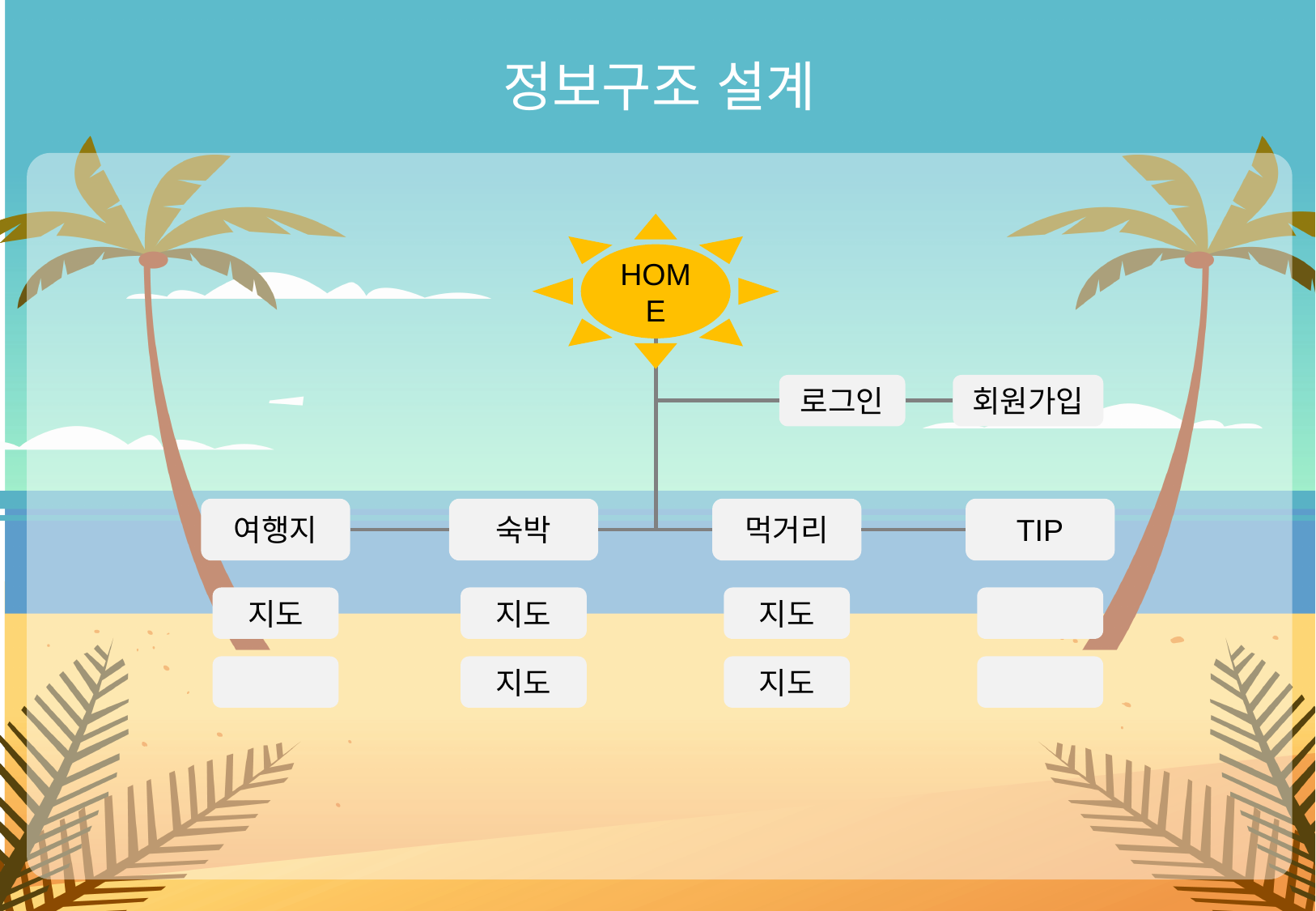

정보구조 설계

HOME
로그인
회원가입
여행지
숙박
먹거리
TIP
지도
지도
지도

지도
지도